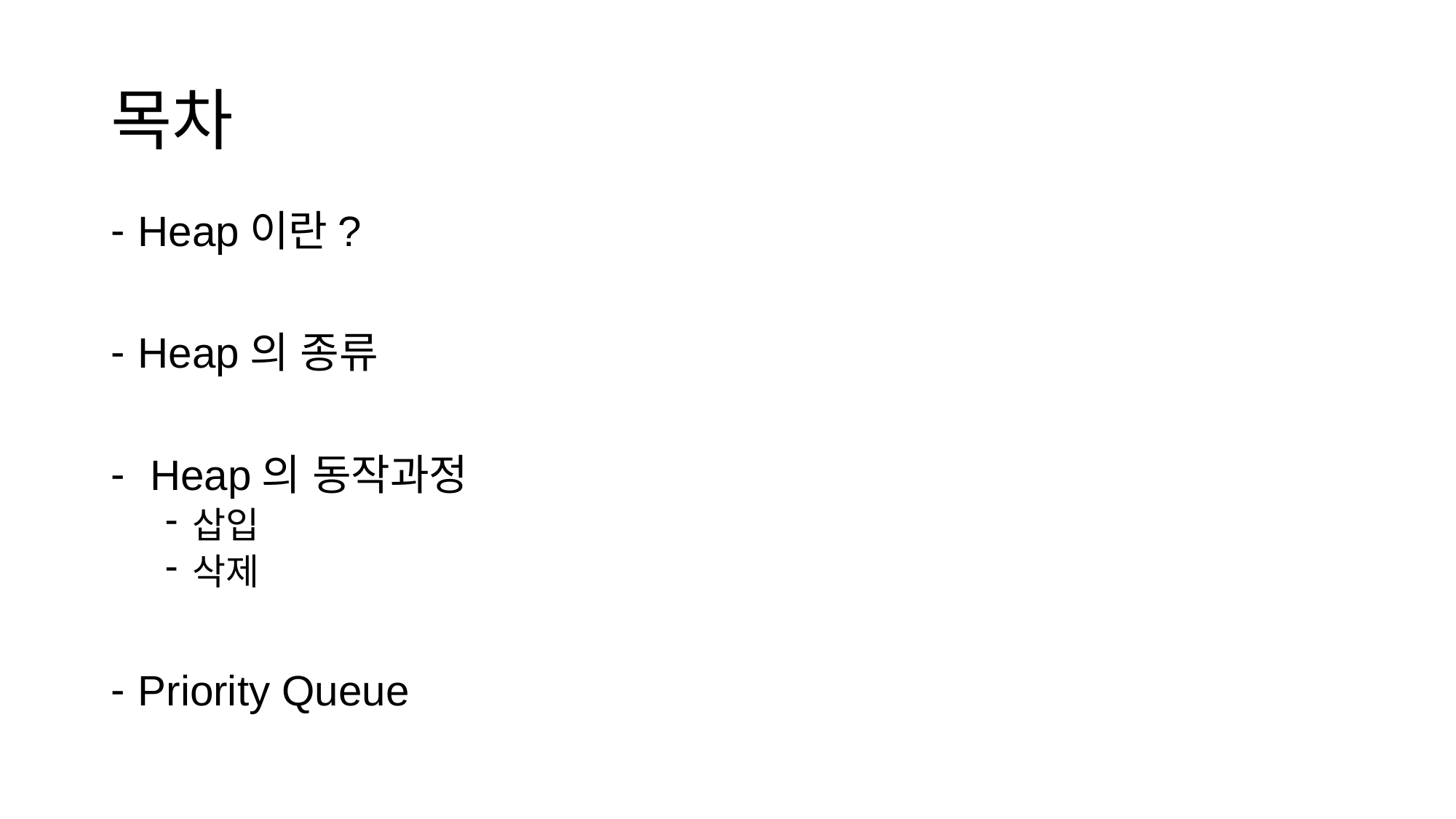

# 목차

Heap이란?

Heap의 종류

 Heap의 동작과정
삽입
삭제

Priority Queue